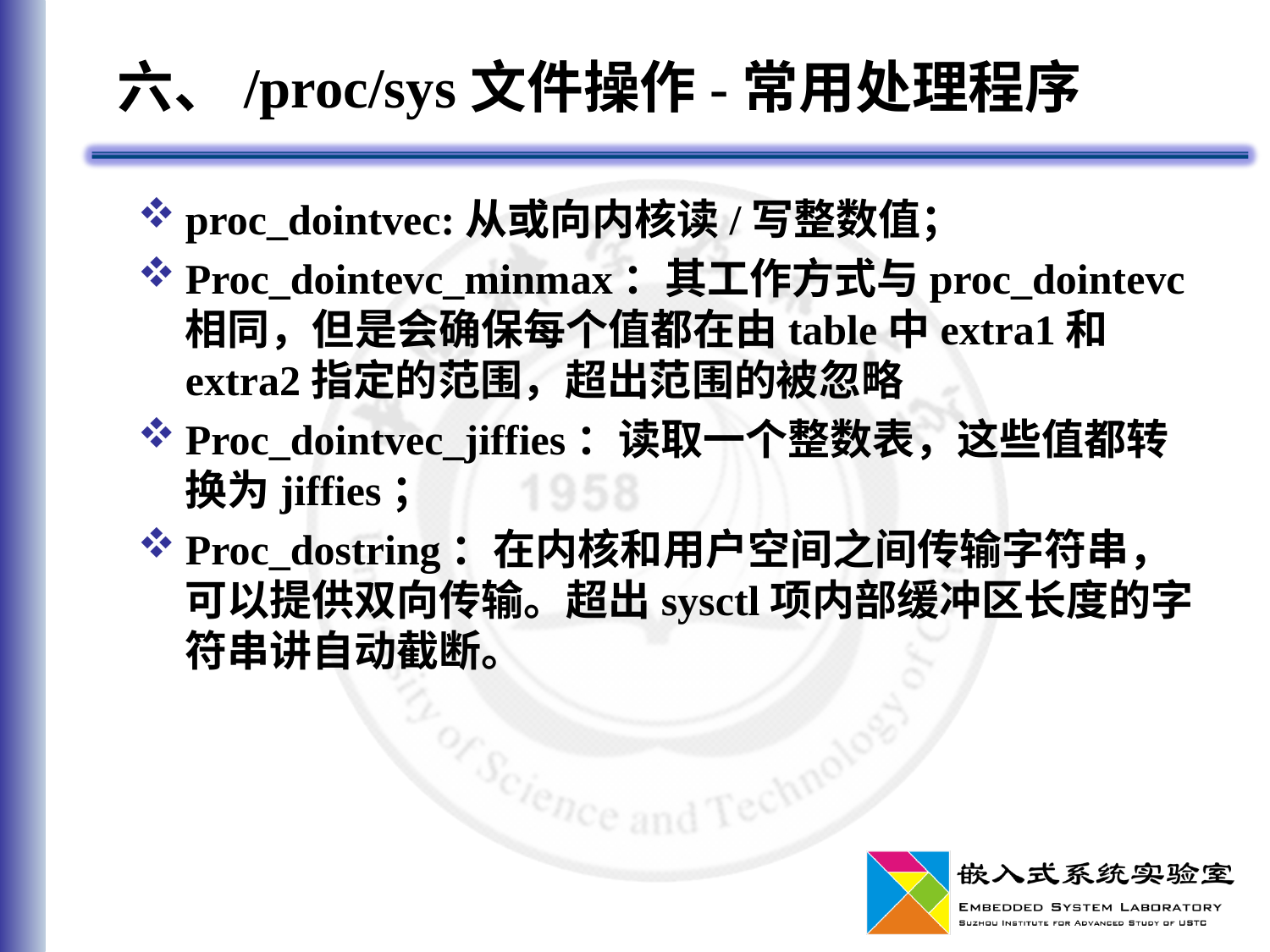

# 六、/proc/sys文件操作-常用处理程序
proc_dointvec:从或向内核读/写整数值；
Proc_dointevc_minmax：其工作方式与proc_dointevc相同，但是会确保每个值都在由table中extra1和extra2指定的范围，超出范围的被忽略
Proc_dointvec_jiffies：读取一个整数表，这些值都转换为jiffies；
Proc_dostring：在内核和用户空间之间传输字符串，可以提供双向传输。超出sysctl项内部缓冲区长度的字符串讲自动截断。